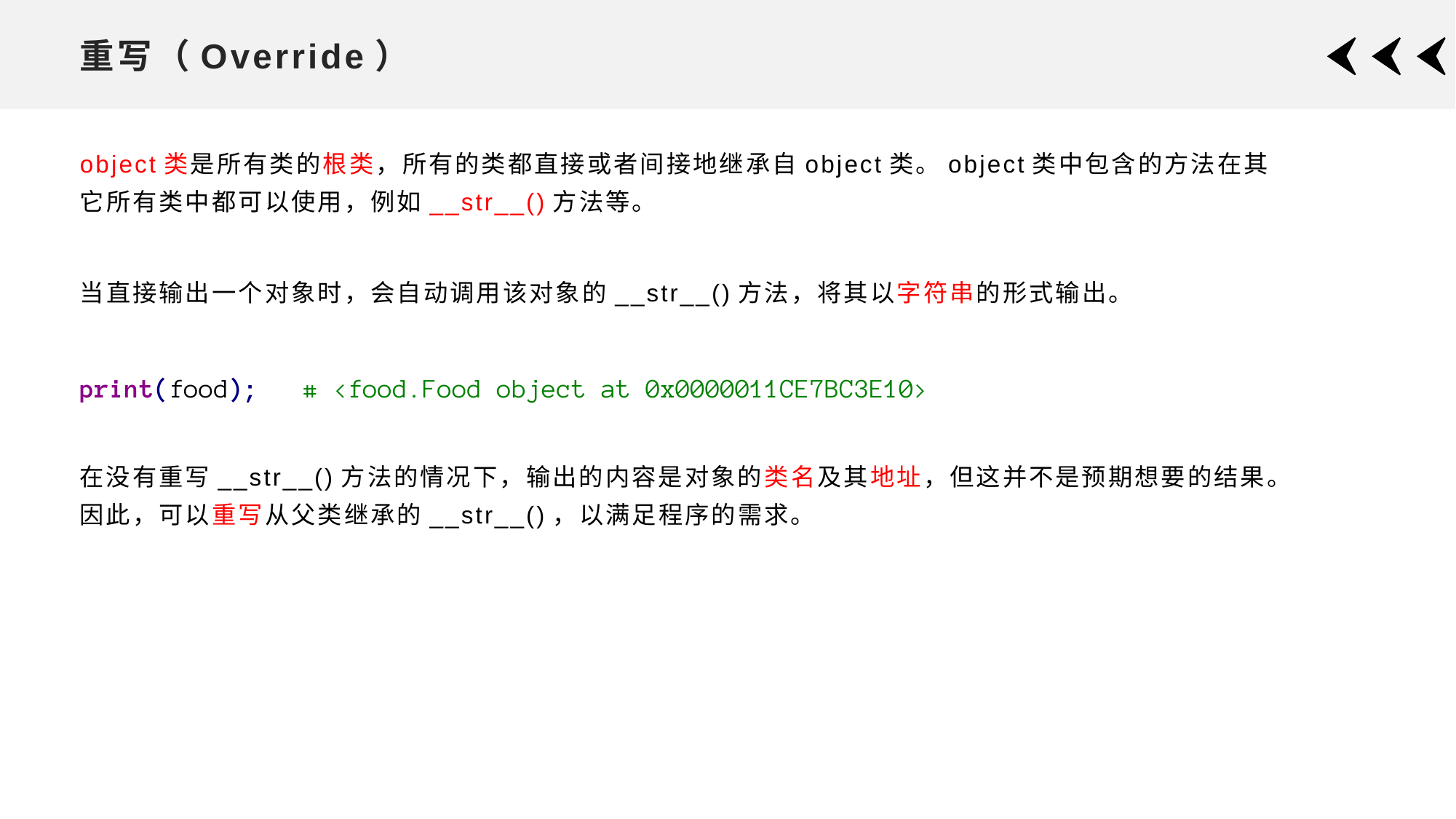

# 重写（Override）
object类是所有类的根类，所有的类都直接或者间接地继承自object类。object类中包含的方法在其它所有类中都可以使用，例如__str__()方法等。
当直接输出一个对象时，会自动调用该对象的__str__()方法，将其以字符串的形式输出。
print(food);   # <food.Food object at 0x0000011CE7BC3E10>
在没有重写__str__()方法的情况下，输出的内容是对象的类名及其地址，但这并不是预期想要的结果。因此，可以重写从父类继承的__str__()，以满足程序的需求。